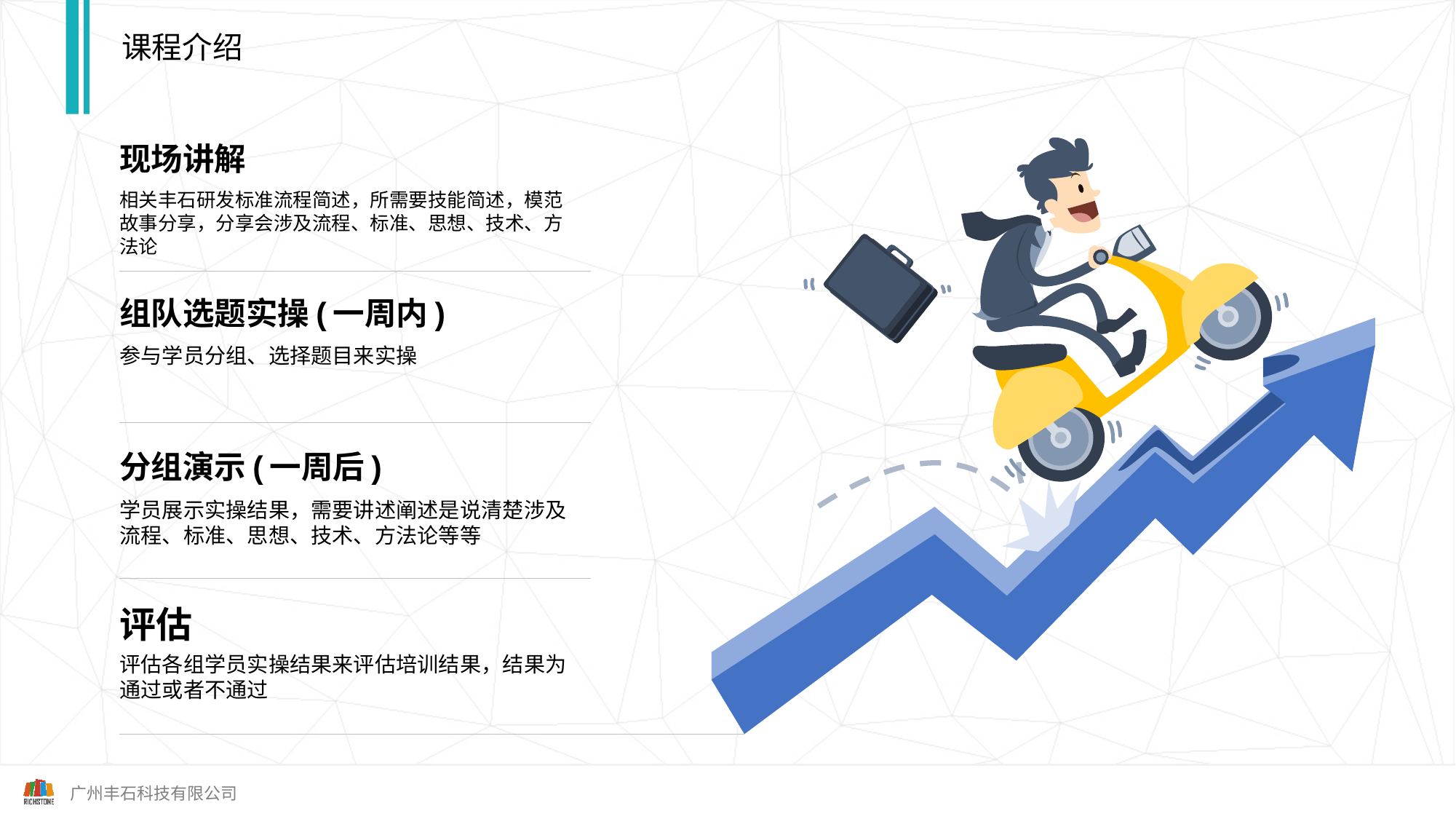

课程介绍
现场讲解
相关丰石研发标准流程简述，所需要技能简述，模范故事分享，分享会涉及流程、标准、思想、技术、方法论

组队选题实操(一周内)
参与学员分组、选择题目来实操
分组演示(一周后)
学员展示实操结果，需要讲述阐述是说清楚涉及流程、标准、思想、技术、方法论等等
评估
评估各组学员实操结果来评估培训结果，结果为通过或者不通过